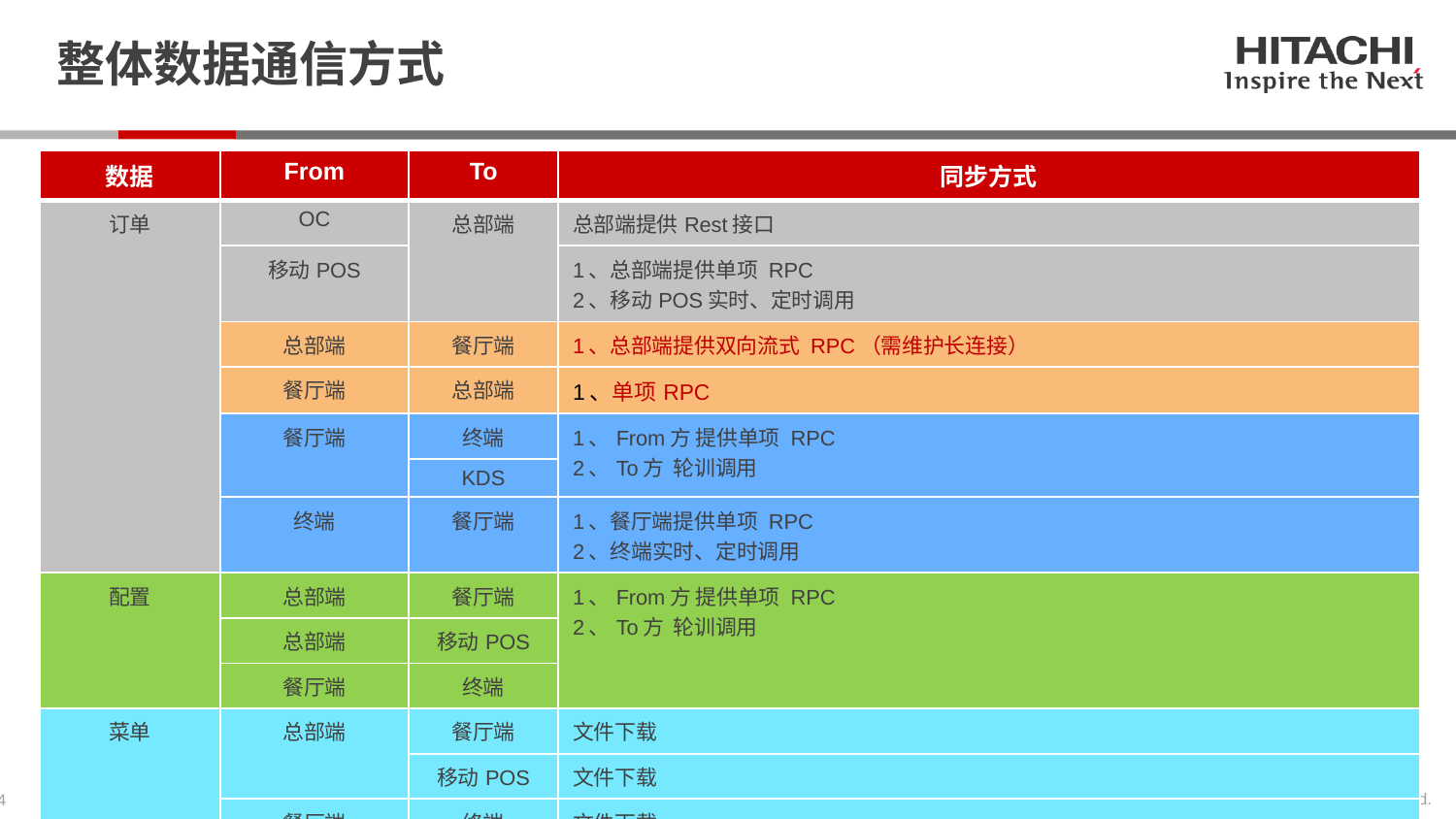

# 整体数据通信方式
| 数据 | From | To | 同步方式 |
| --- | --- | --- | --- |
| 订单 | OC | 总部端 | 总部端提供Rest接口 |
|  | 移动POS |  | 1、总部端提供单项 RPC 2、移动POS实时、定时调用 |
|  | 总部端 | 餐厅端 | 1、总部端提供双向流式 RPC（需维护长连接） |
|  | 餐厅端 | 总部端 | 1、单项RPC |
|  | 餐厅端 | 终端 | 1、From方 提供单项 RPC 2、To方 轮训调用 |
|  |  | KDS |  |
|  | 终端 | 餐厅端 | 1、餐厅端提供单项 RPC 2、终端实时、定时调用 |
| 配置 | 总部端 | 餐厅端 | 1、From方 提供单项 RPC 2、To方 轮训调用 |
|  | 总部端 | 移动POS |  |
|  | 餐厅端 | 终端 |  |
| 菜单 | 总部端 | 餐厅端 | 文件下载 |
|  |  | 移动POS | 文件下载 |
|  | 餐厅端 | 终端 | 文件下载 |